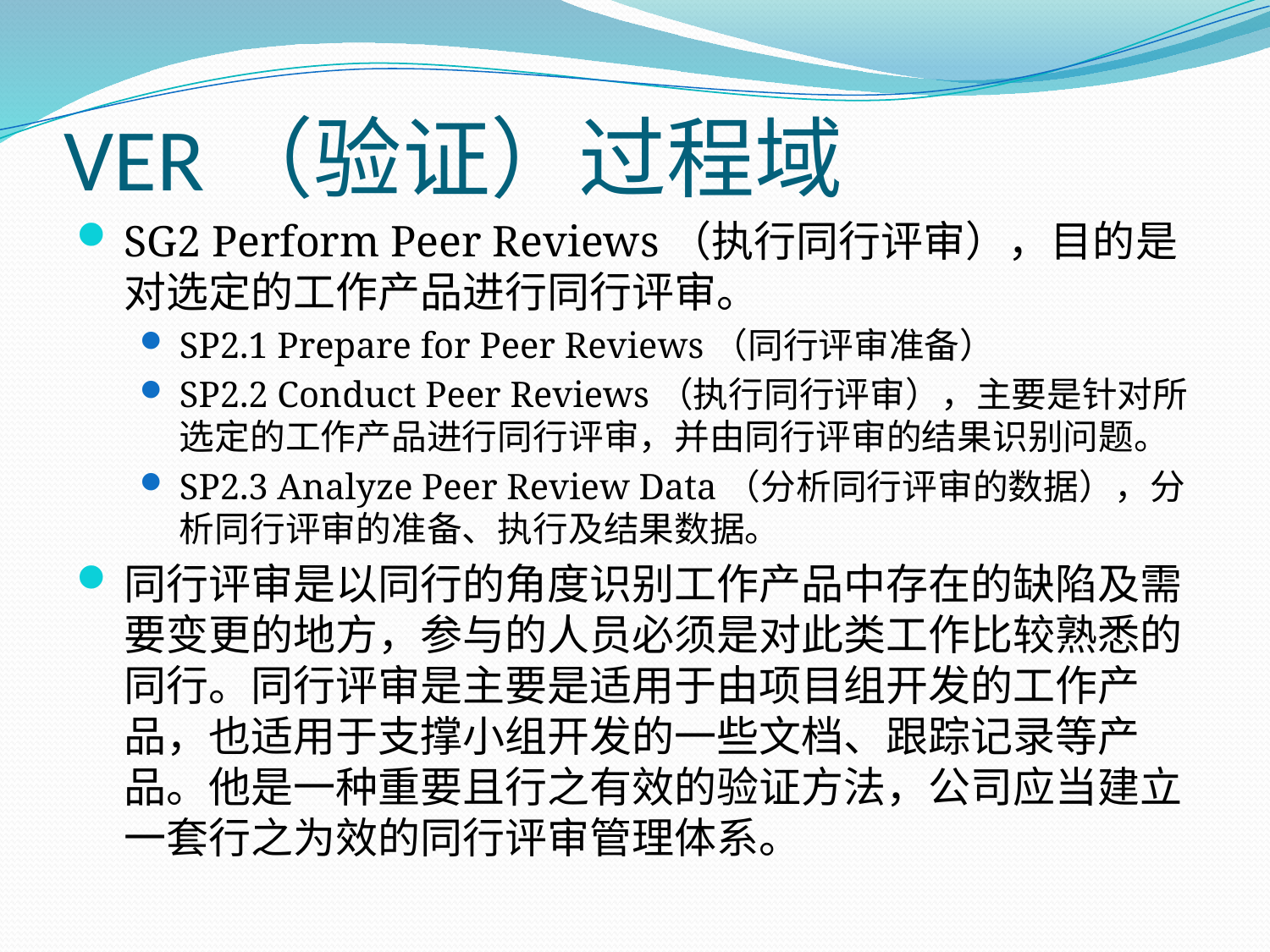

# VER（验证）过程域
SG2 Perform Peer Reviews（执行同行评审），目的是对选定的工作产品进行同行评审。
SP2.1 Prepare for Peer Reviews（同行评审准备）
SP2.2 Conduct Peer Reviews（执行同行评审），主要是针对所选定的工作产品进行同行评审，并由同行评审的结果识别问题。
SP2.3 Analyze Peer Review Data（分析同行评审的数据），分析同行评审的准备、执行及结果数据。
同行评审是以同行的角度识别工作产品中存在的缺陷及需要变更的地方，参与的人员必须是对此类工作比较熟悉的同行。同行评审是主要是适用于由项目组开发的工作产品，也适用于支撑小组开发的一些文档、跟踪记录等产品。他是一种重要且行之有效的验证方法，公司应当建立一套行之为效的同行评审管理体系。